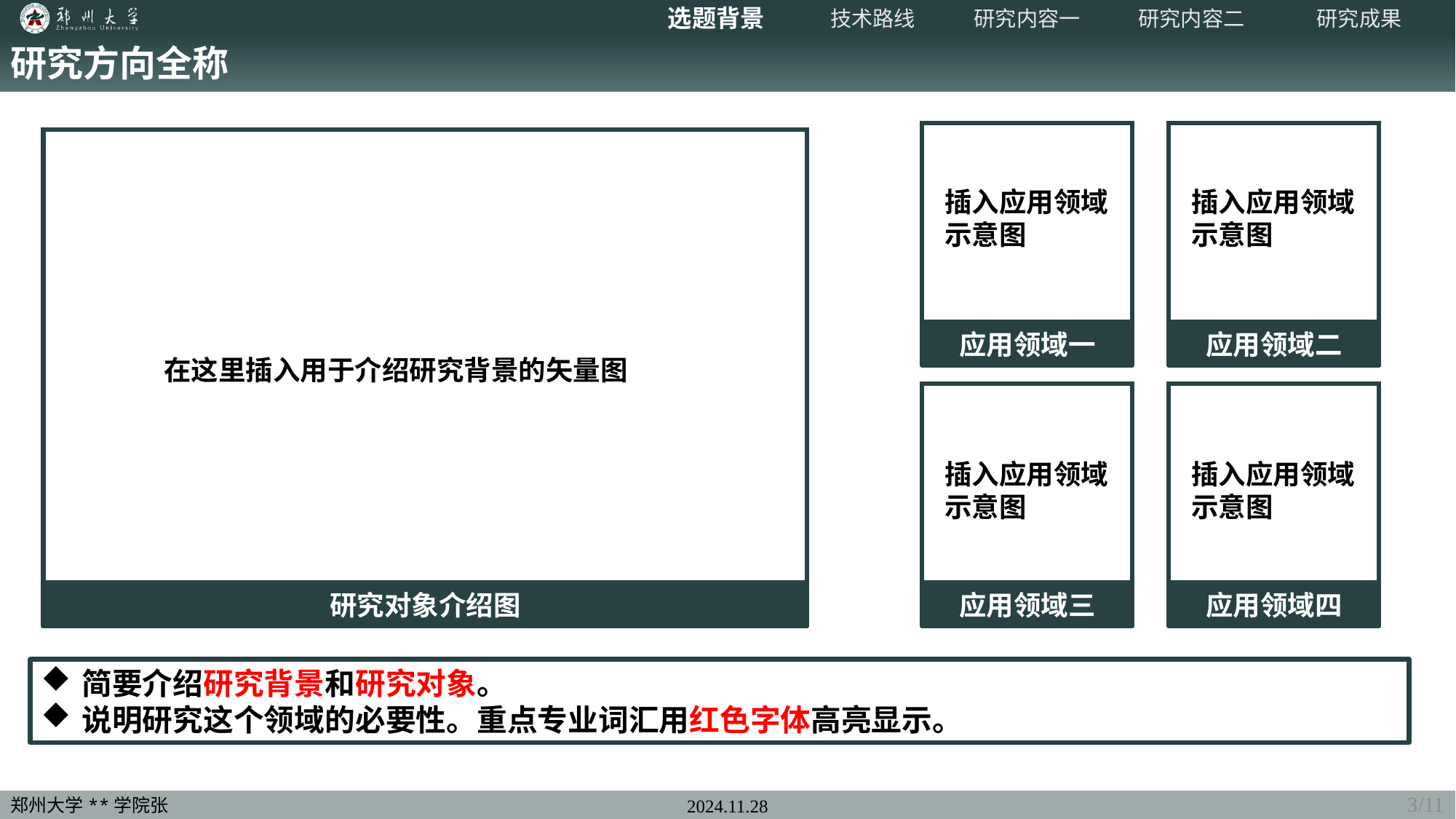

选题背景
技术路线
研究内容一
研究内容二
研究成果
研究方向全称

插入应用领域示意图
插入应用领域示意图
应用领域一
应用领域二
在这里插入用于介绍研究背景的矢量图

插入应用领域示意图
插入应用领域示意图
研究对象介绍图
应用领域三
应用领域四
简要介绍研究背景和研究对象。
说明研究这个领域的必要性。重点专业词汇用红色字体高亮显示。
3/11